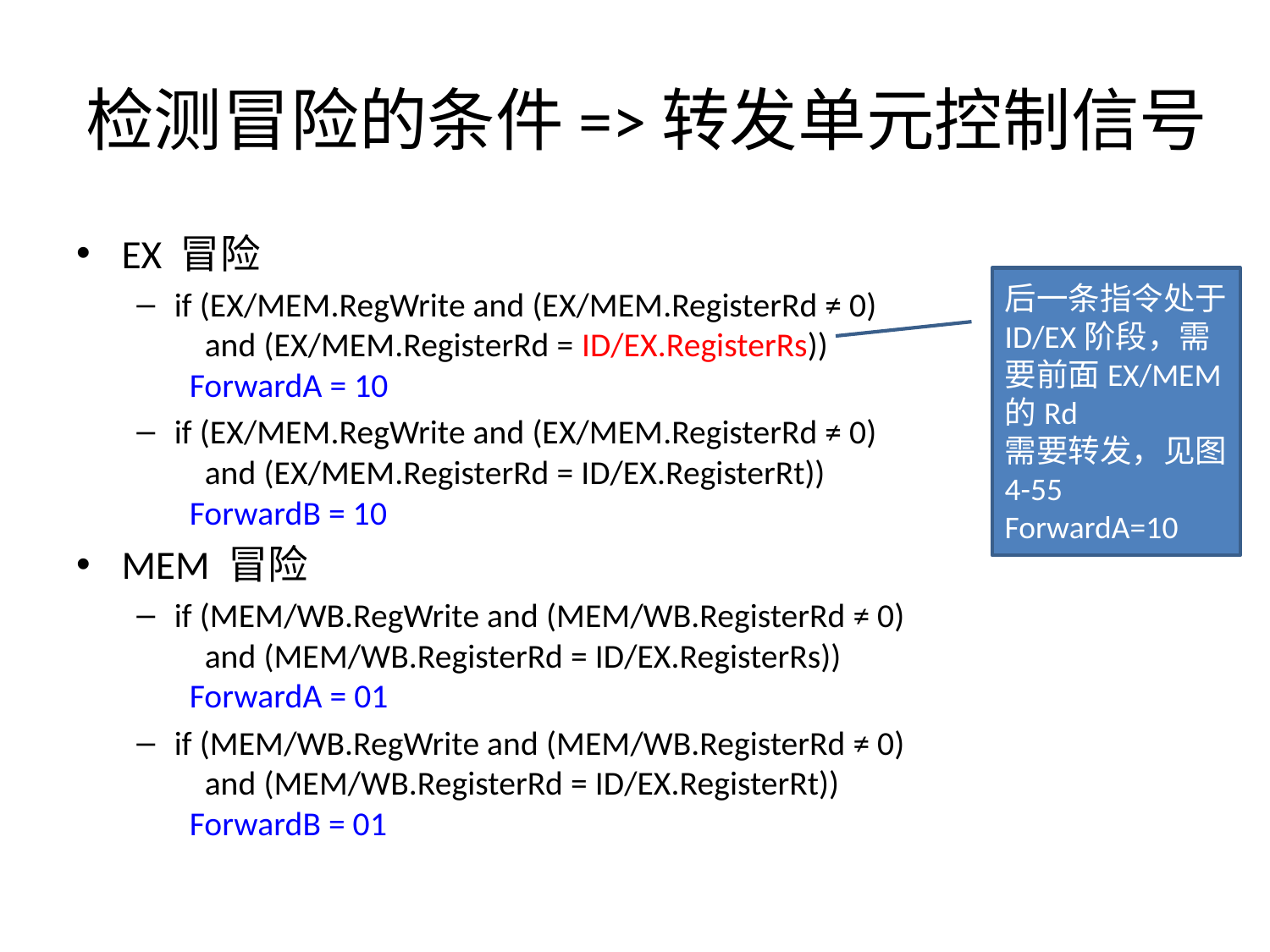

# 检测冒险的条件=>转发单元控制信号
EX 冒险
if (EX/MEM.RegWrite and (EX/MEM.RegisterRd ≠ 0)
    and (EX/MEM.RegisterRd = ID/EX.RegisterRs))
  ForwardA = 10
if (EX/MEM.RegWrite and (EX/MEM.RegisterRd ≠ 0)
    and (EX/MEM.RegisterRd = ID/EX.RegisterRt))
  ForwardB = 10
MEM 冒险
if (MEM/WB.RegWrite and (MEM/WB.RegisterRd ≠ 0)
    and (MEM/WB.RegisterRd = ID/EX.RegisterRs))
  ForwardA = 01
if (MEM/WB.RegWrite and (MEM/WB.RegisterRd ≠ 0)
    and (MEM/WB.RegisterRd = ID/EX.RegisterRt))
  ForwardB = 01
后一条指令处于ID/EX阶段，需要前面EX/MEM的Rd
需要转发，见图4-55  ForwardA=10